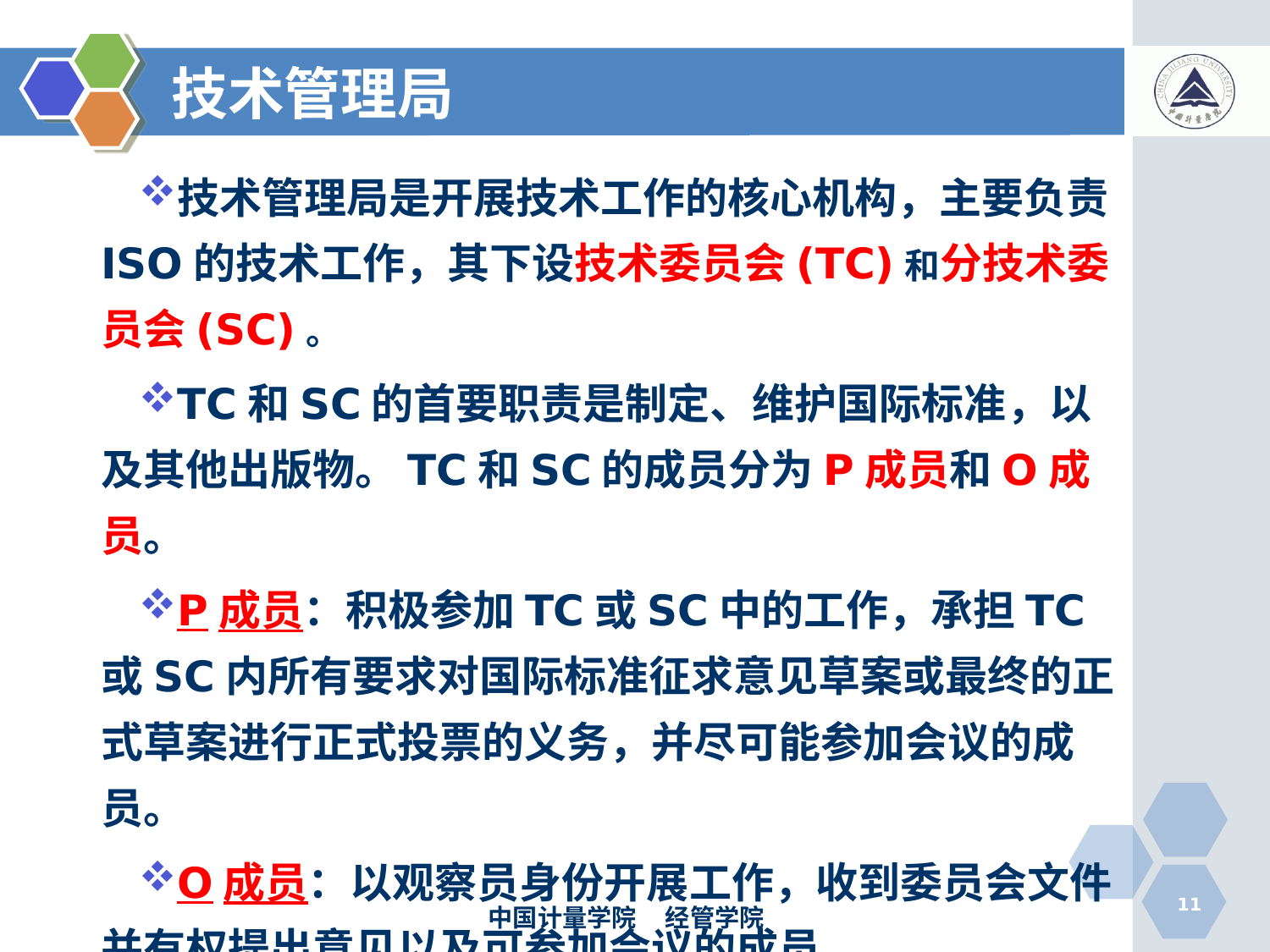

# 技术管理局
技术管理局是开展技术工作的核心机构，主要负责ISO的技术工作，其下设技术委员会(TC)和分技术委员会(SC)。
TC和SC的首要职责是制定、维护国际标准，以及其他出版物。TC和SC的成员分为P成员和O成员。
P成员：积极参加TC或SC中的工作，承担TC或SC内所有要求对国际标准征求意见草案或最终的正式草案进行正式投票的义务，并尽可能参加会议的成员。
O成员：以观察员身份开展工作，收到委员会文件并有权提出意见以及可参加会议的成员。
11
中国计量学院     经管学院